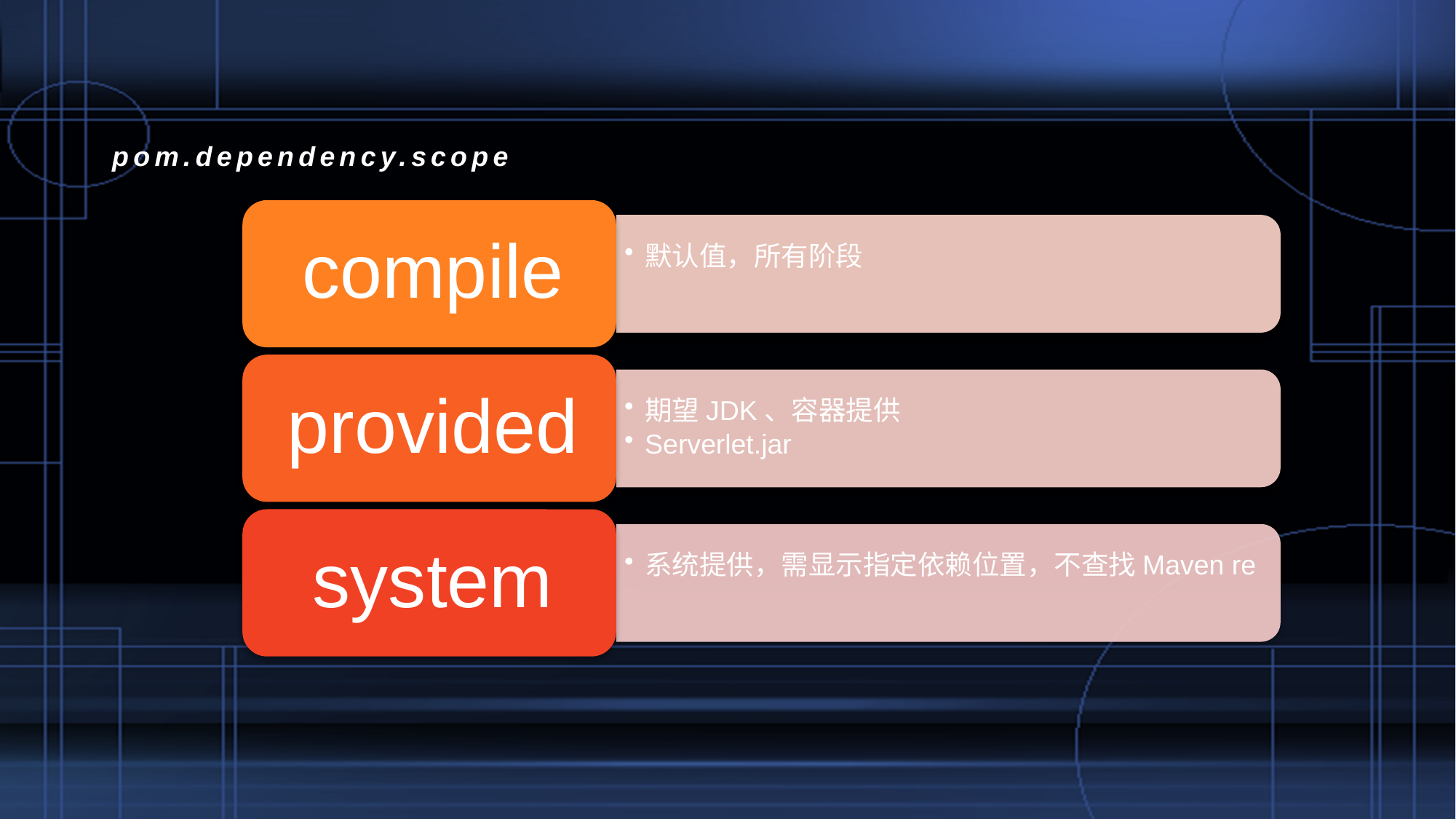

pom.dependency.scope
默认值，所有阶段

compile
期望JDK、容器提供
Serverlet.jar
provided
系统提供，需显示指定依赖位置，不查找Maven re

system